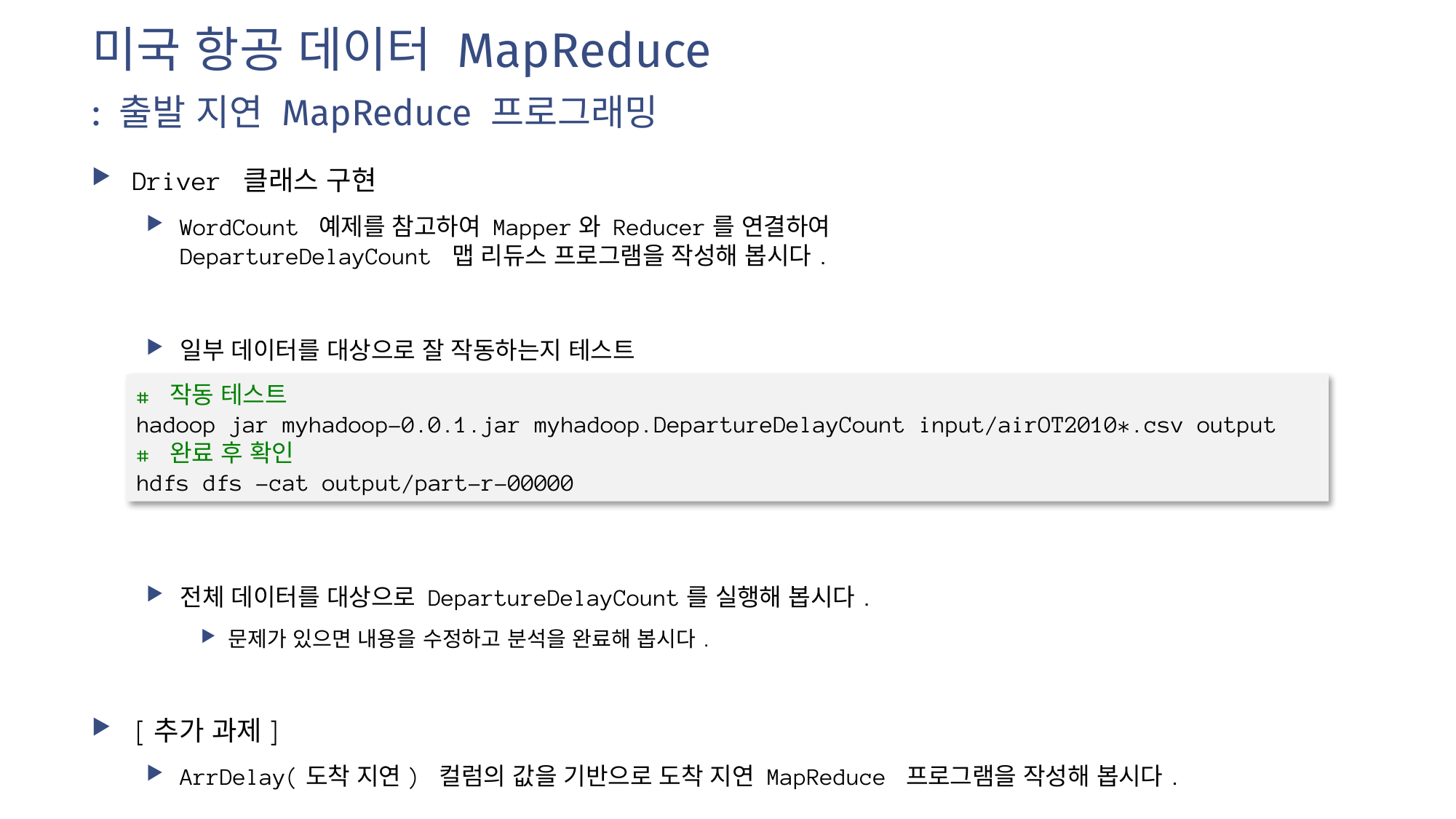

# 미국 항공 데이터 MapReduce : 출발 지연 MapReduce 프로그래밍
Driver 클래스 구현
WordCount 예제를 참고하여 Mapper와 Reducer를 연결하여
DepartureDelayCount 맵 리듀스 프로그램을 작성해 봅시다.

일부 데이터를 대상으로 잘 작동하는지 테스트

전체 데이터를 대상으로 DepartureDelayCount를 실행해 봅시다.
문제가 있으면 내용을 수정하고 분석을 완료해 봅시다.

[추가 과제]
ArrDelay(도착 지연) 컬럼의 값을 기반으로 도착 지연 MapReduce 프로그램을 작성해 봅시다.

# 작동 테스트
hadoop jar myhadoop-0.0.1.jar myhadoop.DepartureDelayCount input/airOT2010*.csv output
# 완료 후 확인
hdfs dfs -cat output/part-r-00000